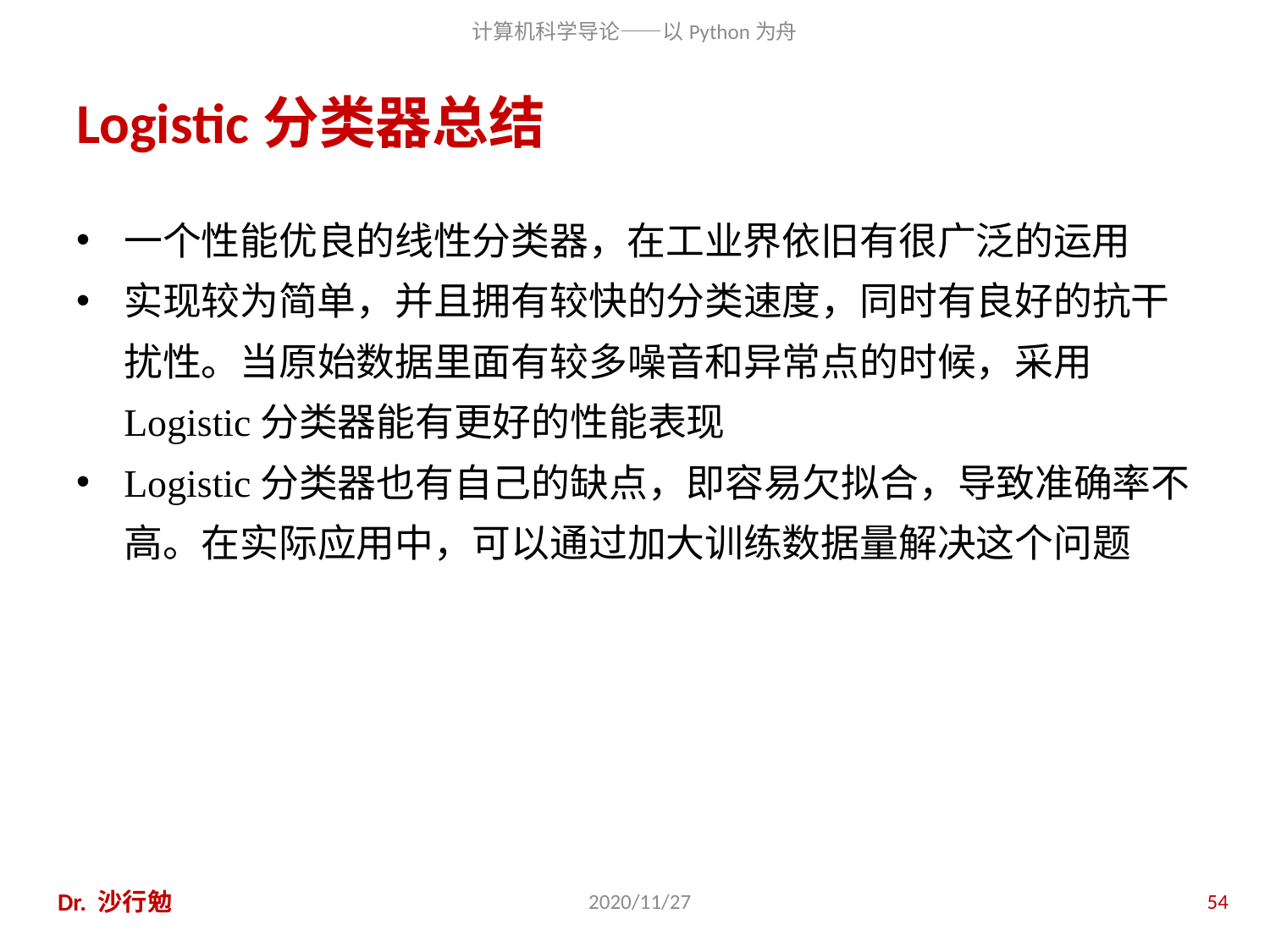

# Logistic分类器总结
一个性能优良的线性分类器，在工业界依旧有很广泛的运用
实现较为简单，并且拥有较快的分类速度，同时有良好的抗干扰性。当原始数据里面有较多噪音和异常点的时候，采用Logistic分类器能有更好的性能表现
Logistic分类器也有自己的缺点，即容易欠拟合，导致准确率不高。在实际应用中，可以通过加大训练数据量解决这个问题
Dr. 沙行勉
2020/11/27
54